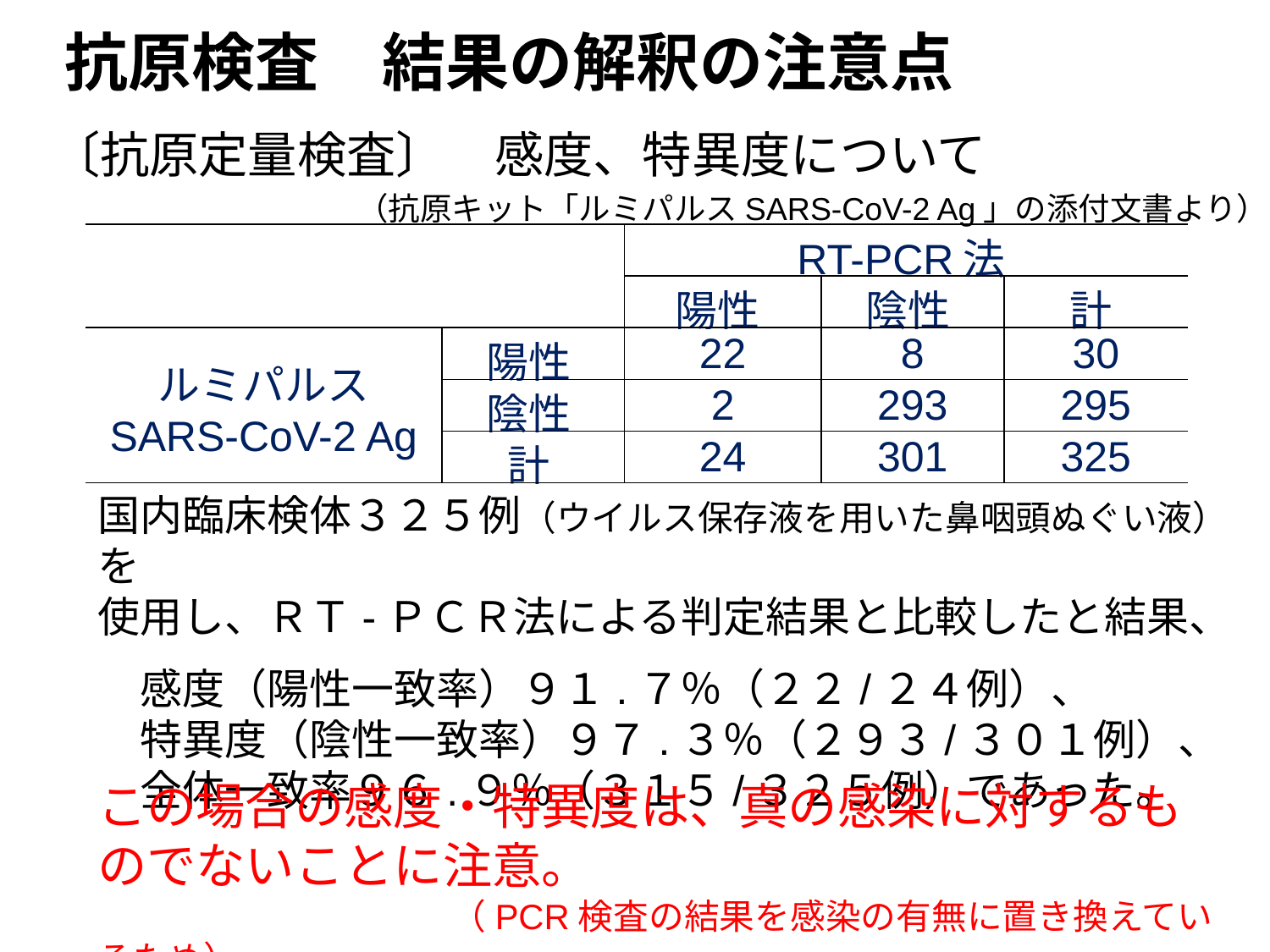

# 抗原検査　結果の解釈の注意点
〔抗原定量検査〕　感度、特異度について
（抗原キット「ルミパルスSARS-CoV-2 Ag」の添付文書より）
|  |  | RT-PCR法 |  |  |
| --- | --- | --- | --- | --- |
|  |  | 陽性 | 陰性 | 計 |
| ルミパルス SARS-CoV-2 Ag | 陽性 | 22 | 8 | 30 |
|  | 陰性 | 2 | 293 | 295 |
|  | 計 | 24 | 301 | 325 |
国内臨床検体３２５例（ウイルス保存液を用いた鼻咽頭ぬぐい液）を
使用し、ＲＴ-ＰＣＲ法による判定結果と比較したと結果、
　感度（陽性一致率）９１.７％（２２/２４例）、
　特異度（陰性一致率）９７.３％（２９３/３０１例）、
　全体一致率９６.９％（３１５/３２５例）であった。
この場合の感度・特異度は、真の感染に対するものでないことに注意。
　　　　　　　　　　（PCR検査の結果を感染の有無に置き換えているため）